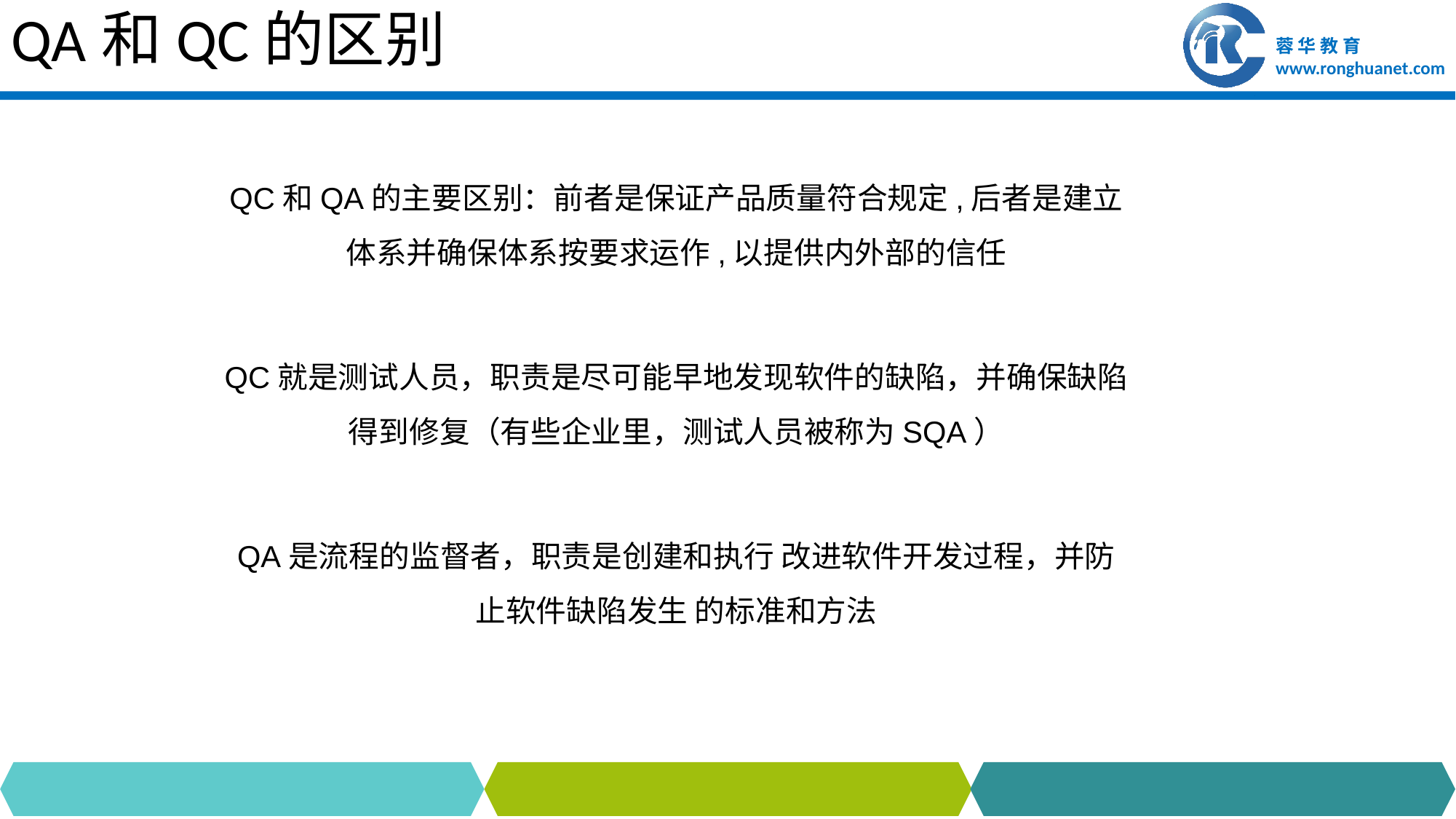

# QA和QC的区别
QC和QA的主要区别：前者是保证产品质量符合规定,后者是建立体系并确保体系按要求运作,以提供内外部的信任

QC就是测试人员，职责是尽可能早地发现软件的缺陷，并确保缺陷得到修复（有些企业里，测试人员被称为SQA）

QA是流程的监督者，职责是创建和执行 改进软件开发过程，并防止软件缺陷发生 的标准和方法